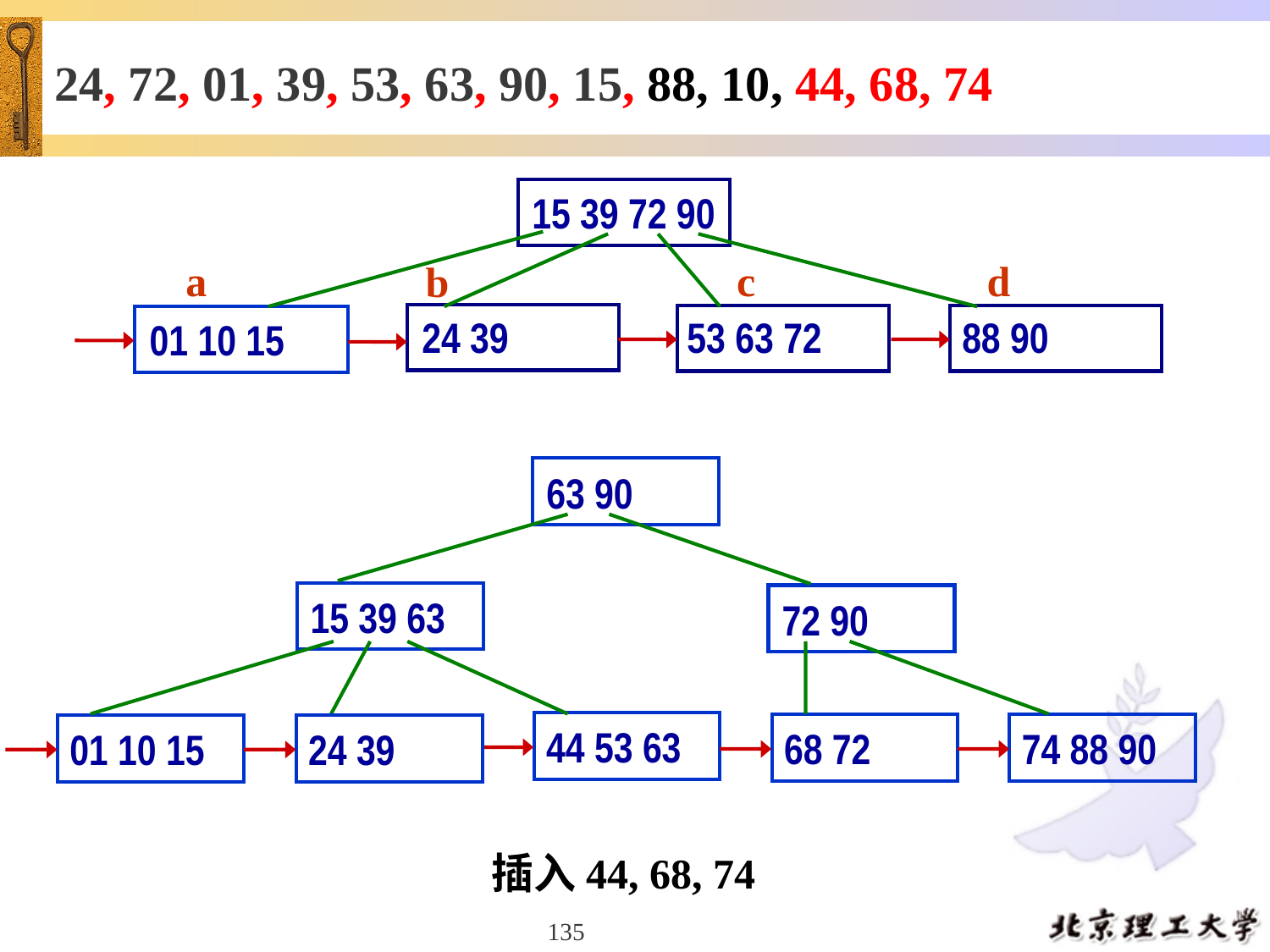

24, 72, 01, 39, 53, 63, 90, 15, 88, 10, 44, 68, 74

15 39 72 90

a
c
d
b

24 39
53 63 72

88 90

01 10 15

63 90

15 39 63

72 90

44 53 63

68 72

74 88 90

01 10 15

24 39

插入44, 68, 74
135